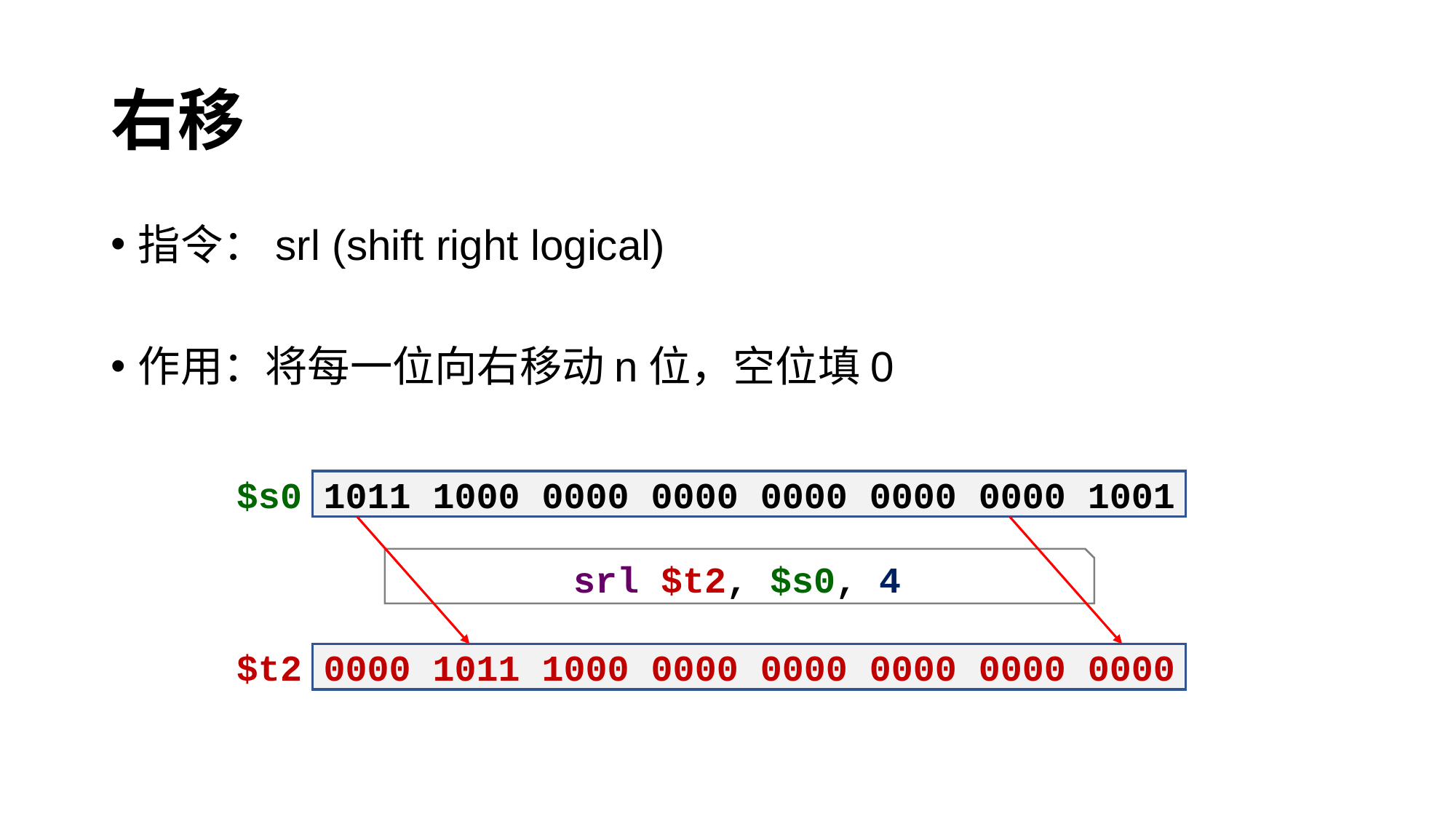

# 右移
指令：srl (shift right logical)

作用：将每一位向右移动n位，空位填0
$s0
1011 1000 0000 0000 0000 0000 0000 1001
srl $t2, $s0, 4
$t2
0000 1011 1000 0000 0000 0000 0000 0000